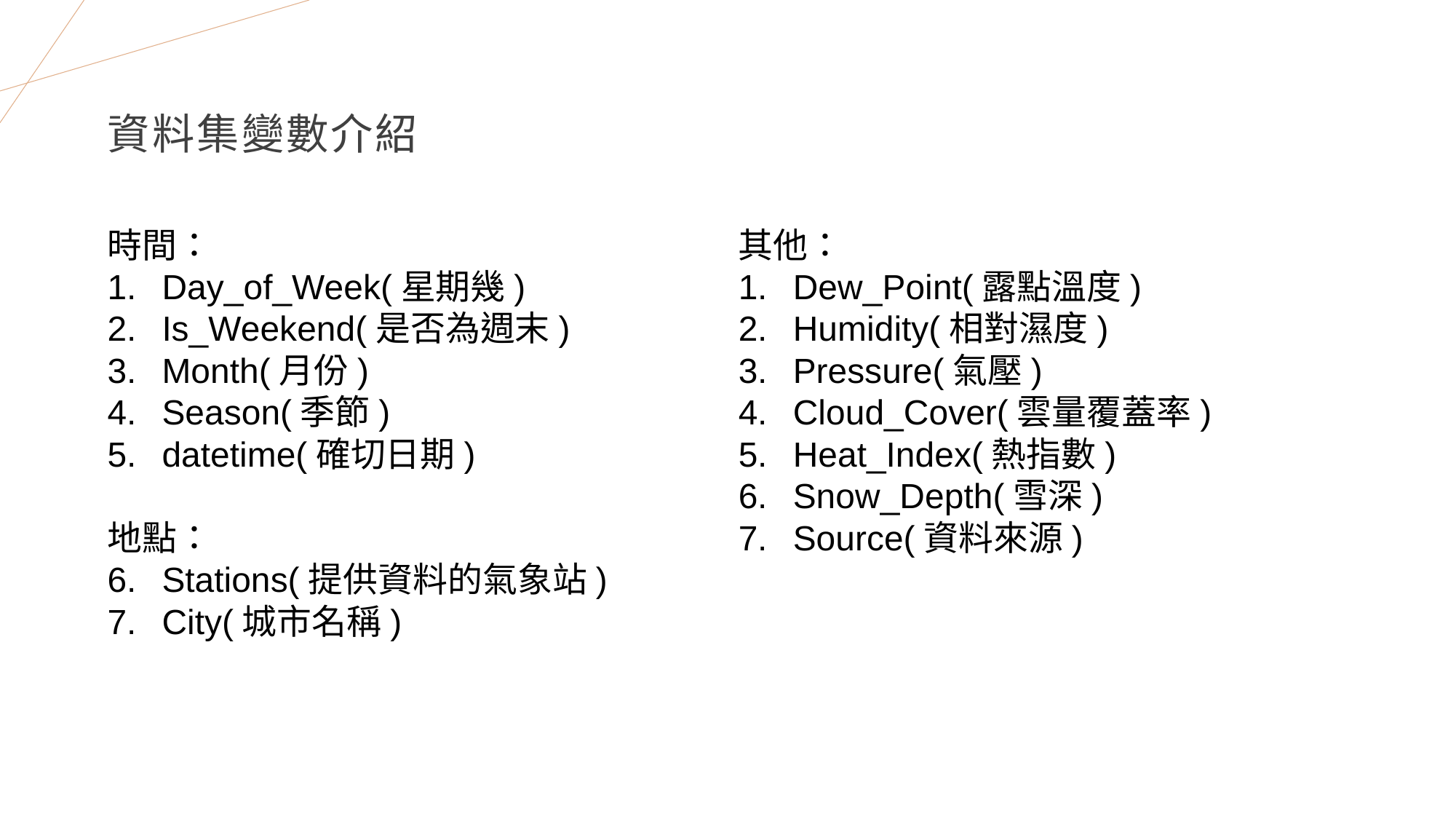

# 資料集變數介紹
時間：
Day_of_Week(星期幾)
Is_Weekend(是否為週末)
Month(月份)
Season(季節)
datetime(確切日期)

地點：
Stations(提供資料的氣象站)
City(城市名稱)

其他：
Dew_Point(露點溫度)
Humidity(相對濕度)
Pressure(氣壓)
Cloud_Cover(雲量覆蓋率)
Heat_Index(熱指數)
Snow_Depth(雪深)
Source(資料來源)